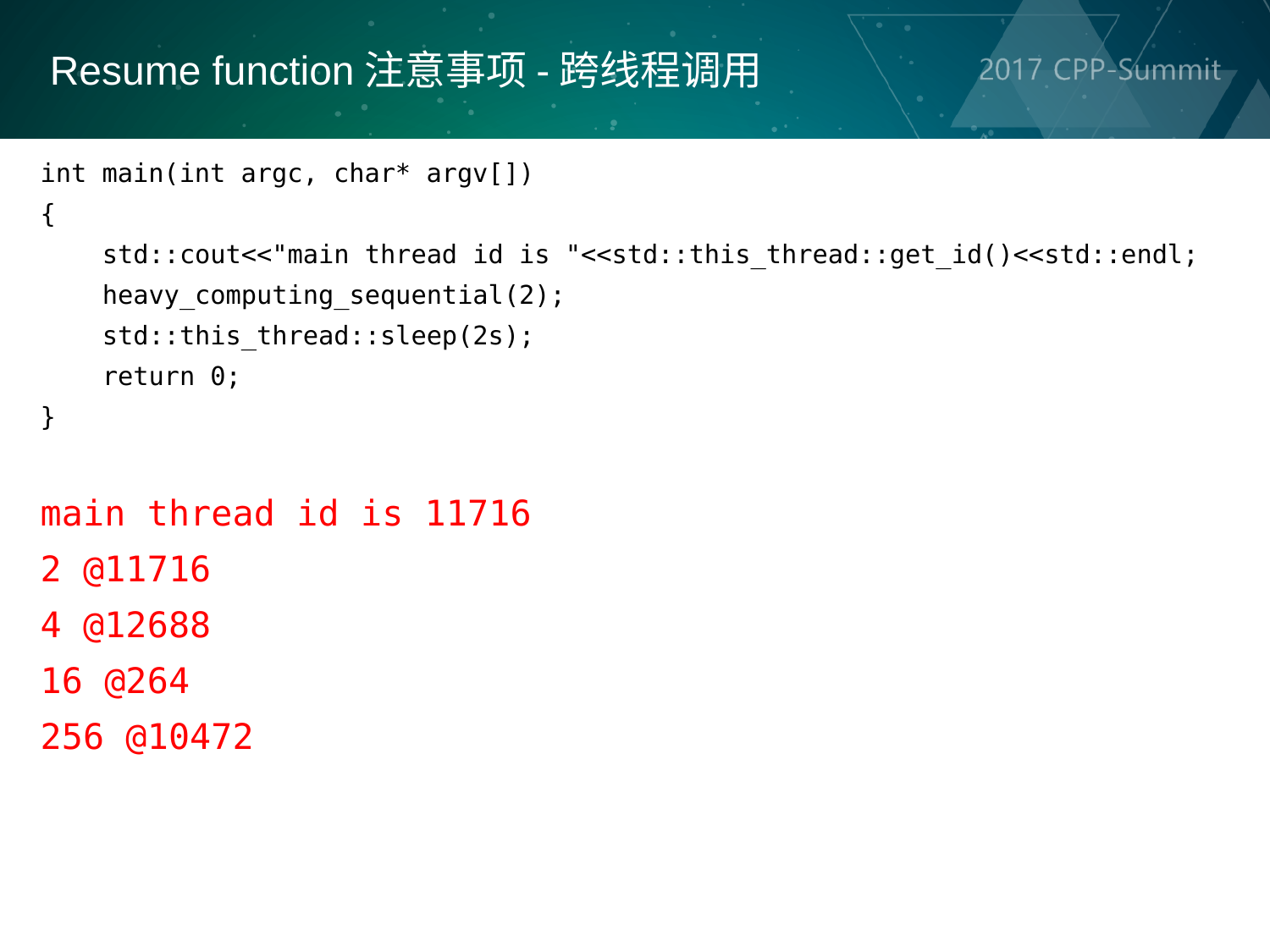

Resume function注意事项-跨线程调用
int main(int argc, char* argv[])
{
    std::cout<<"main thread id is "<<std::this_thread::get_id()<<std::endl;
    heavy_computing_sequential(2);
    std::this_thread::sleep(2s);
    return 0;
}
main thread id is 11716
2 @11716
4 @12688
16 @264
256 @10472